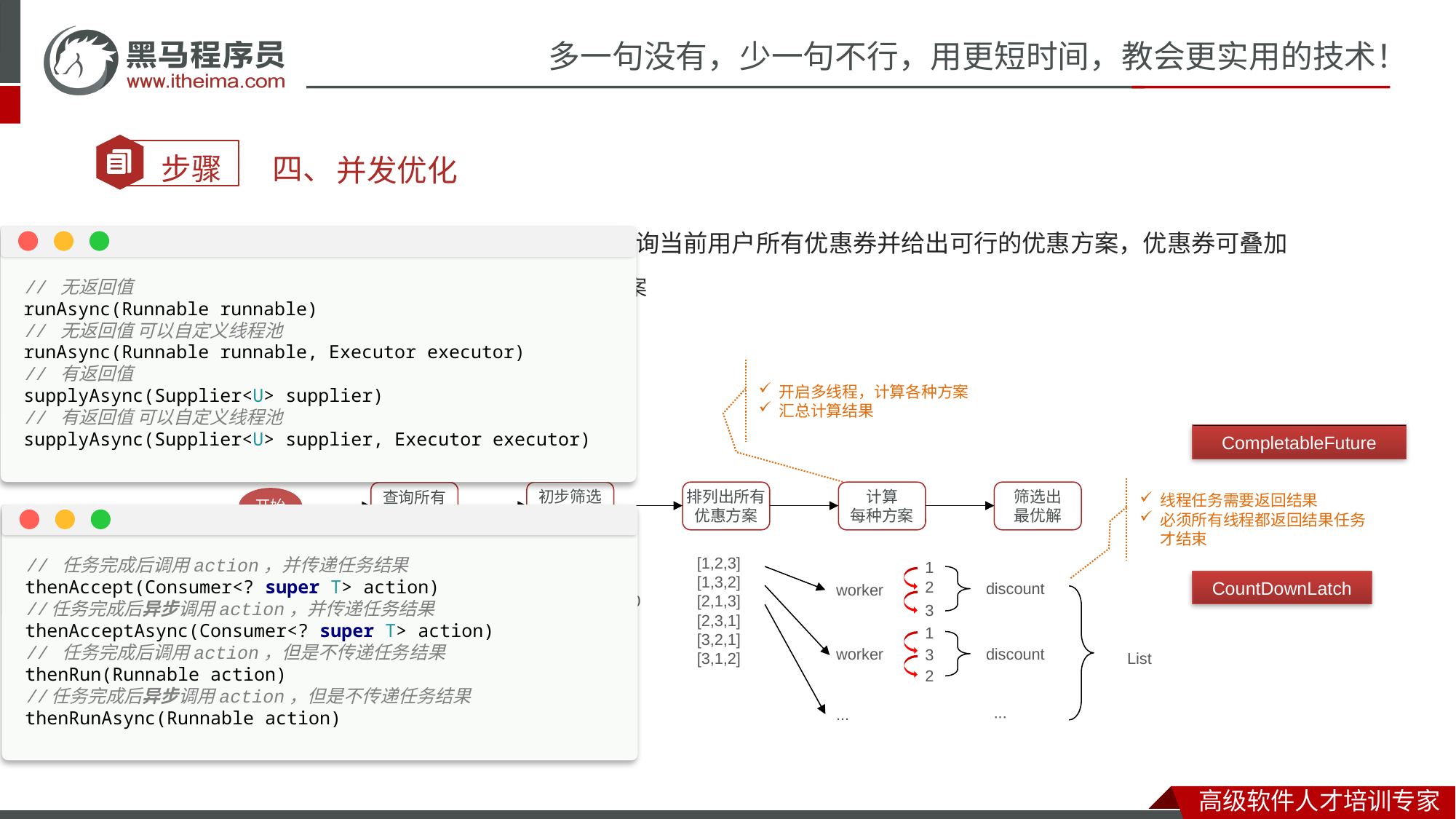

四、
并发优化
需求：根据订单中的课程信息，查询当前用户所有优惠券并给出可行的优惠方案，优惠券可叠加
券相同时，保留优惠金额最高的方案
金额相同时，保留用券最少的方案

// 无返回值
runAsync(Runnable runnable)
// 无返回值 可以自定义线程池
runAsync(Runnable runnable, Executor executor)
// 有返回值
supplyAsync(Supplier<U> supplier)
// 有返回值 可以自定义线程池
supplyAsync(Supplier<U> supplier, Executor executor)
开启多线程，计算各种方案
汇总计算结果
CompletableFuture
线程任务需要返回结果
必须所有线程都返回结果任务才结束
初步筛选
可用券
排列出所有优惠方案
计算
每种方案
筛选出
最优解
查询所有
可用优惠券
开始

// 任务完成后调用action，并传递任务结果
thenAccept(Consumer<? super T> action)
//任务完成后异步调用action，并传递任务结果thenAcceptAsync(Consumer<? super T> action)
// 任务完成后调用action，但是不传递任务结果
thenRun(Runnable action)
//任务完成后异步调用action，但是不传递任务结果
thenRunAsync(Runnable action)
1，满200减25
[1,2,3]
[1,3,2]
[2,1,3]
[2,3,1]
[3,2,1]
[3,1,2]
1，满200减25
2，满300打9折
3，每满100减10
4，满500减60
1
2，满300打9折

2
CountDownLatch
discount
worker
3，每满100减10

3
1

discount
worker
3
List

A：JAVA入门  200
B：UI设计    99
C：吉他入门   99
2
...
...